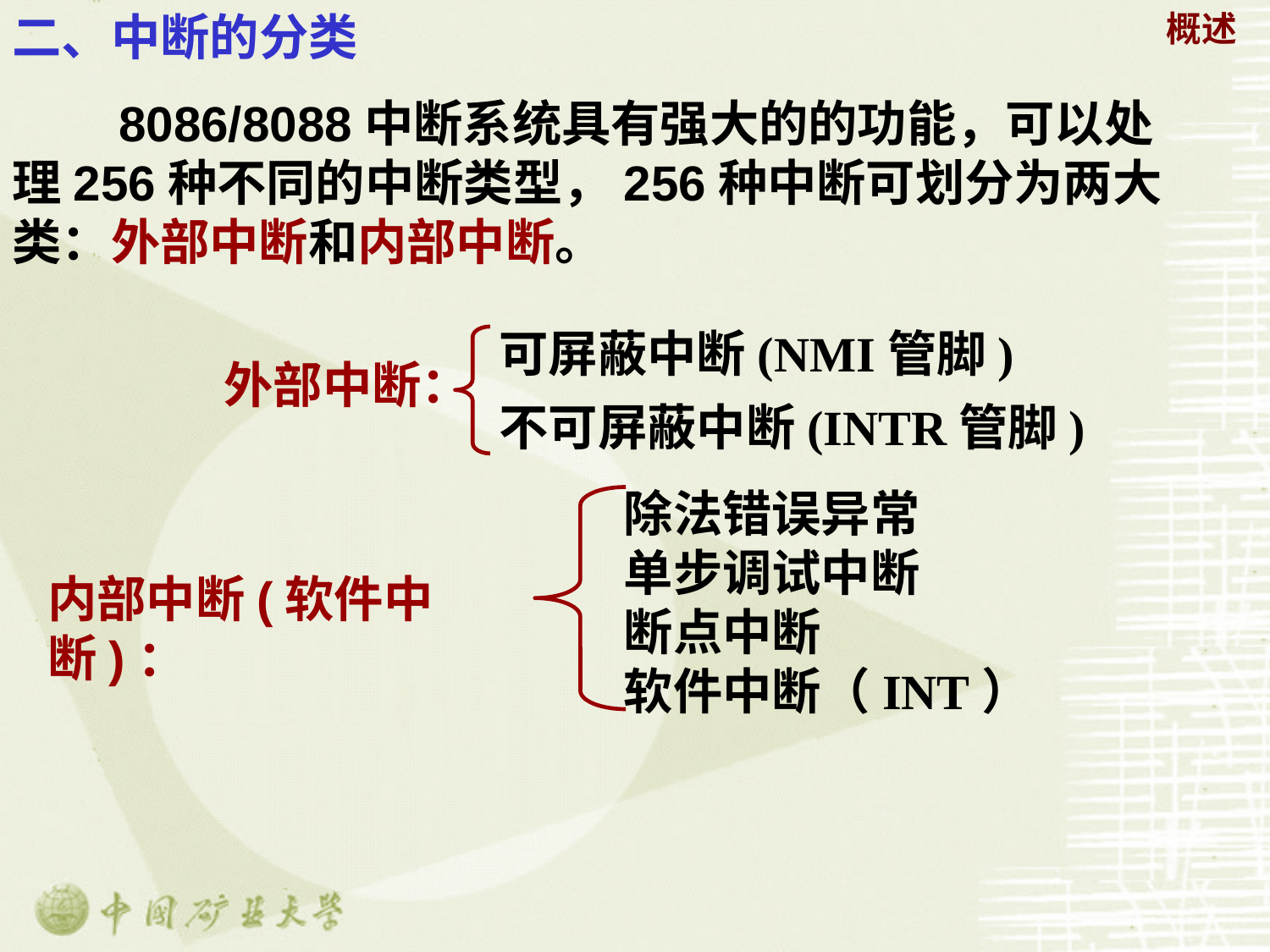

二、中断的分类
# 概述
8086/8088中断系统具有强大的的功能，可以处理256种不同的中断类型，256种中断可划分为两大类：外部中断和内部中断。
可屏蔽中断(NMI管脚)

外部中断：
不可屏蔽中断(INTR管脚)
除法错误异常
单步调试中断
断点中断
软件中断（INT）

内部中断(软件中断)：